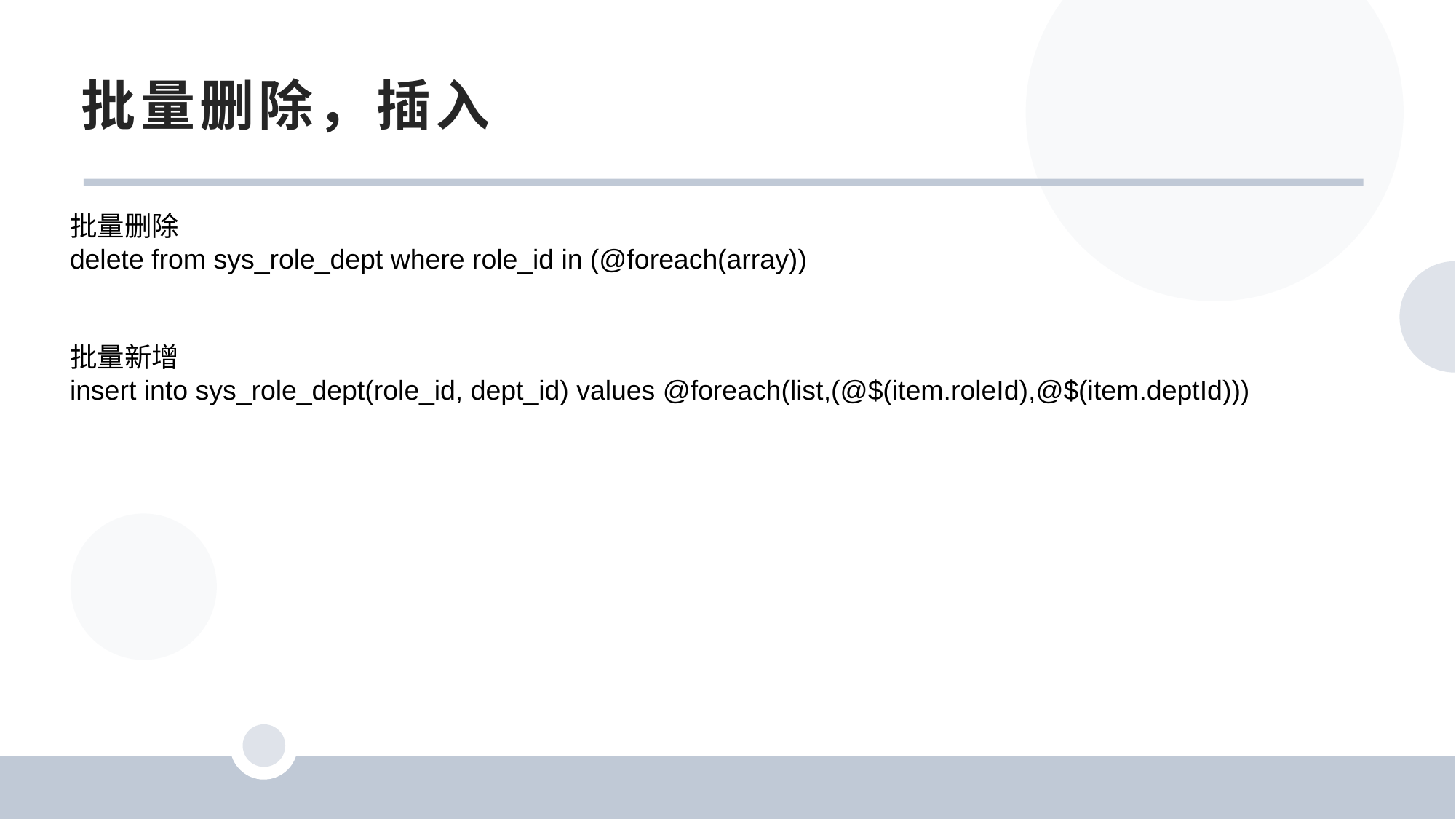

批量删除，插入

批量删除
delete from sys_role_dept where role_id in (@foreach(array))

批量新增
insert into sys_role_dept(role_id, dept_id) values @foreach(list,(@$(item.roleId),@$(item.deptId)))